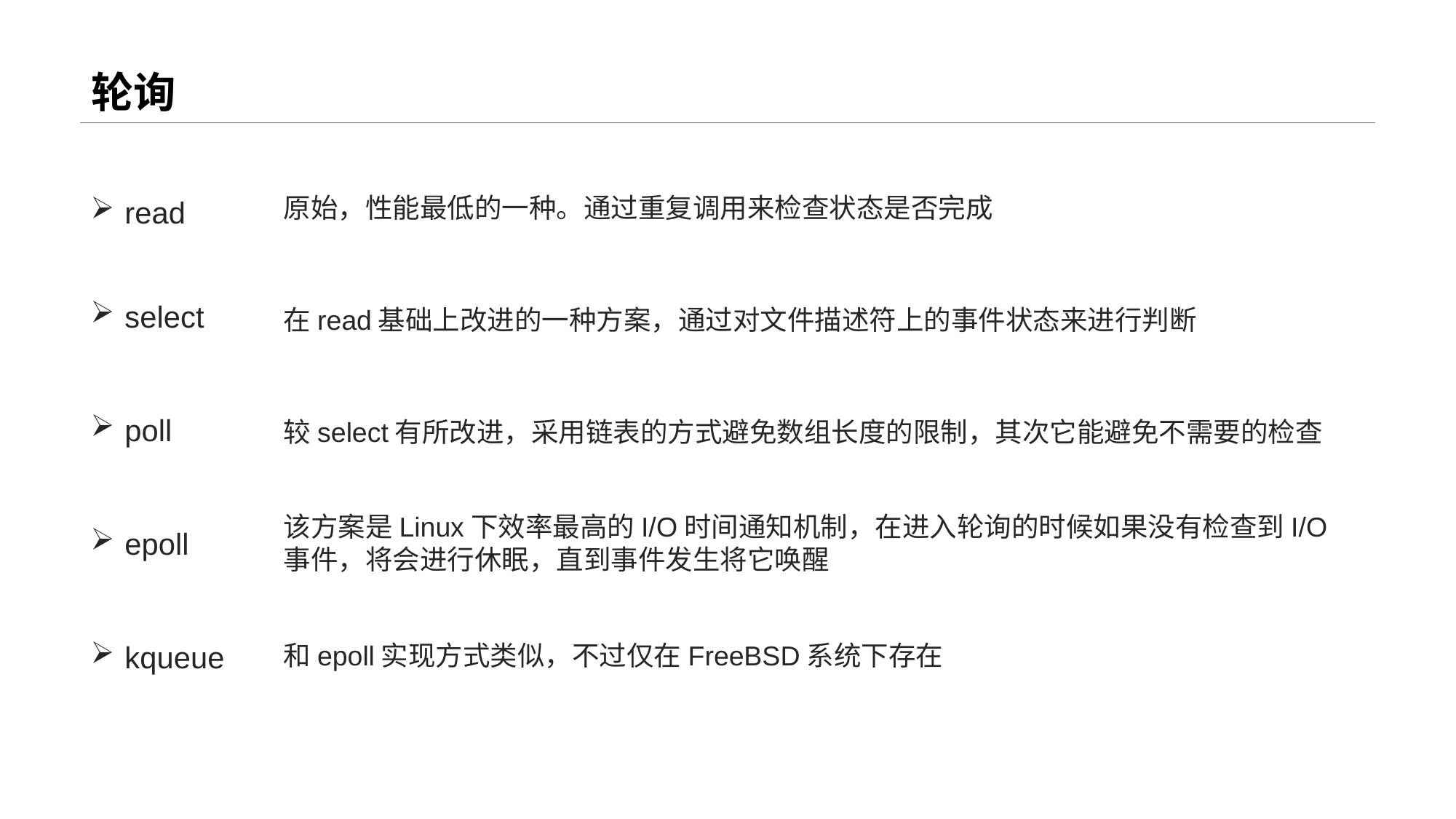

# 轮询
read

select

poll

epoll

kqueue

原始，性能最低的一种。通过重复调用来检查状态是否完成
在read基础上改进的一种方案，通过对文件描述符上的事件状态来进行判断
较select有所改进，采用链表的方式避免数组长度的限制，其次它能避免不需要的检查
该方案是Linux下效率最高的I/O时间通知机制，在进入轮询的时候如果没有检查到I/O事件，将会进行休眠，直到事件发生将它唤醒
和epoll实现方式类似，不过仅在FreeBSD系统下存在
6